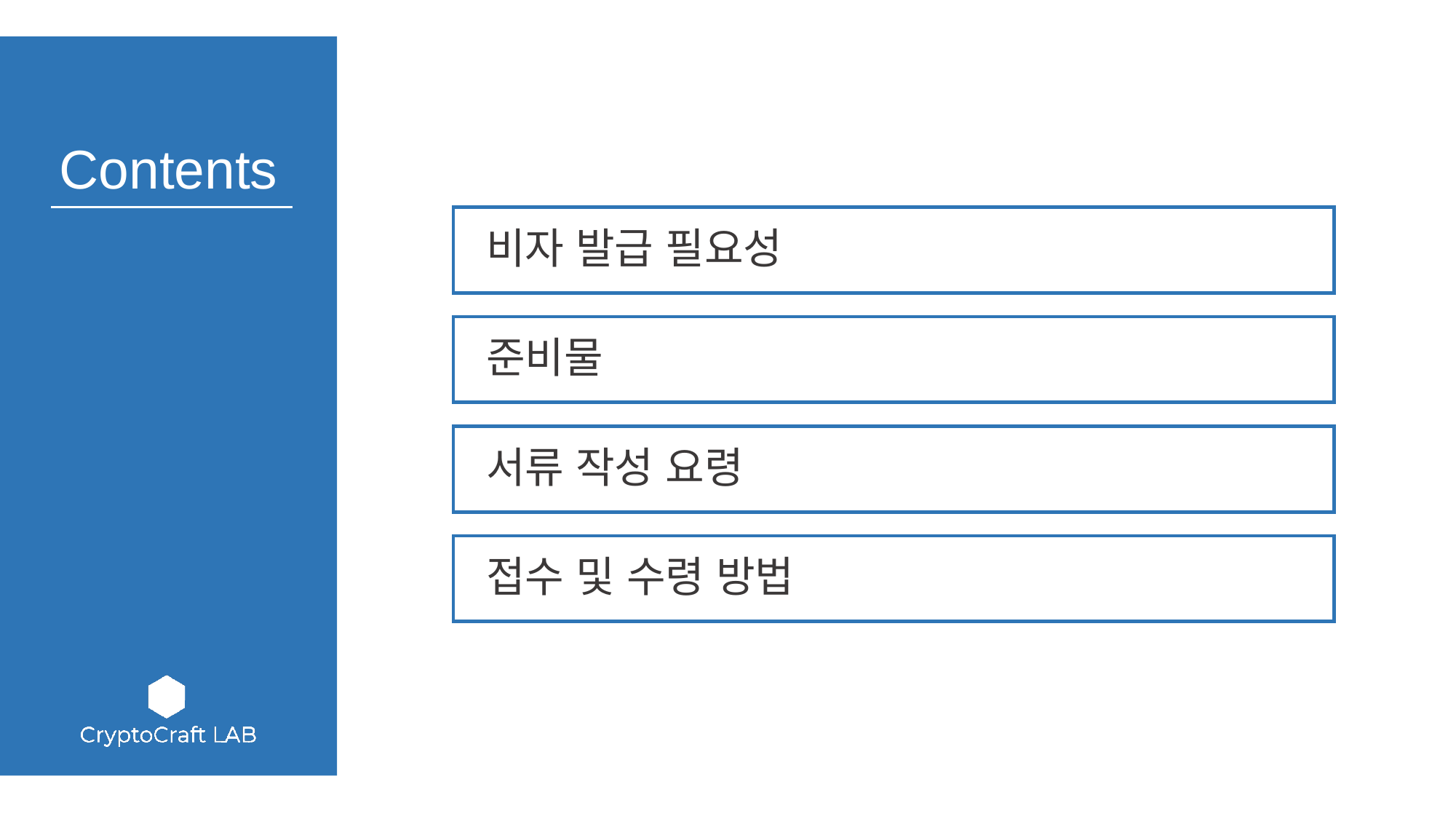

비자 발급 필요성
 준비물
 서류 작성 요령
 접수 및 수령 방법